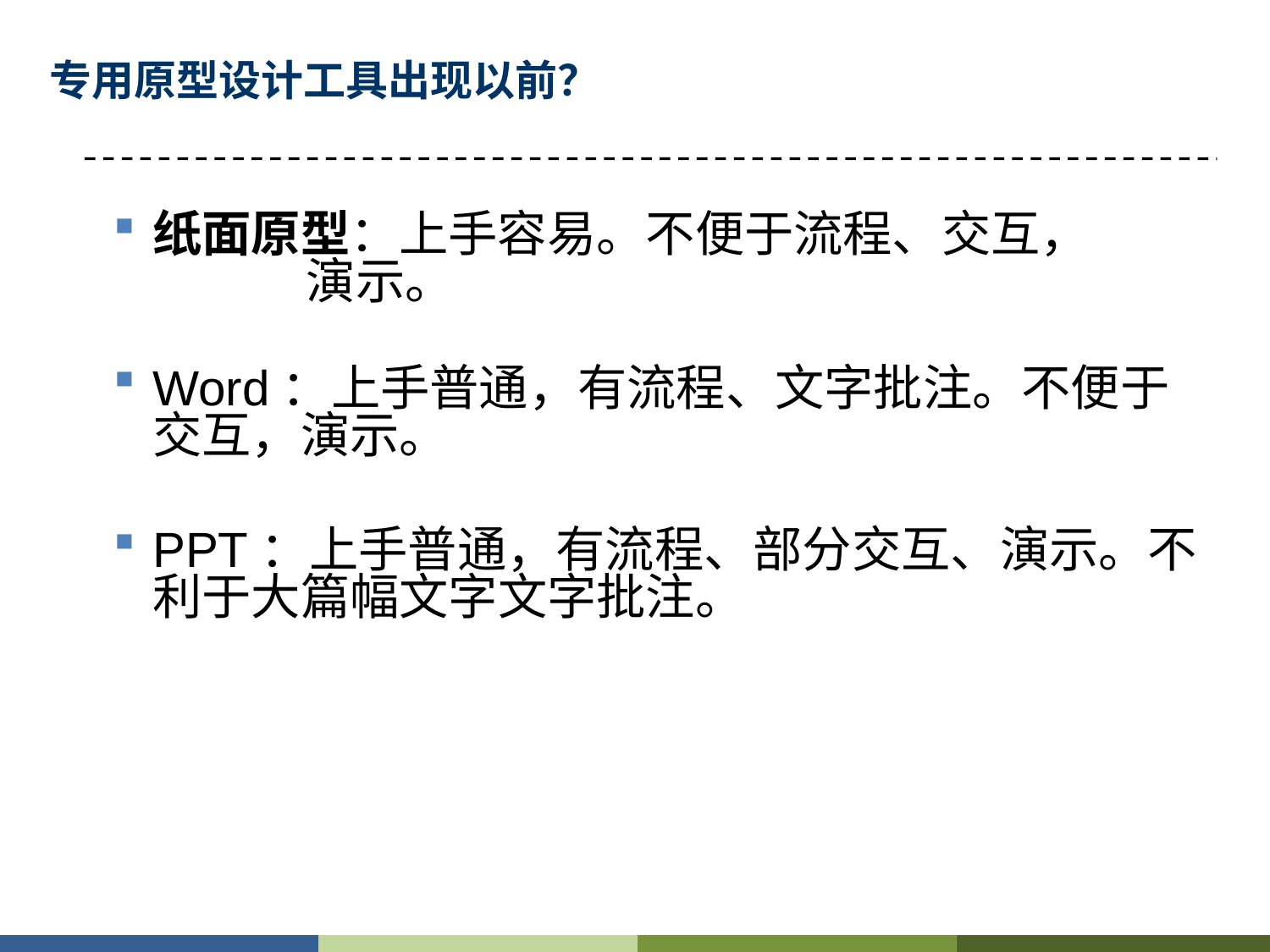

# 专用原型设计工具出现以前？
纸面原型：上手容易。不便于流程、交互，                          演示。

Word：上手普通，有流程、文字批注。不便于交互，演示。

PPT：上手普通，有流程、部分交互、演示。不利于大篇幅文字文字批注。